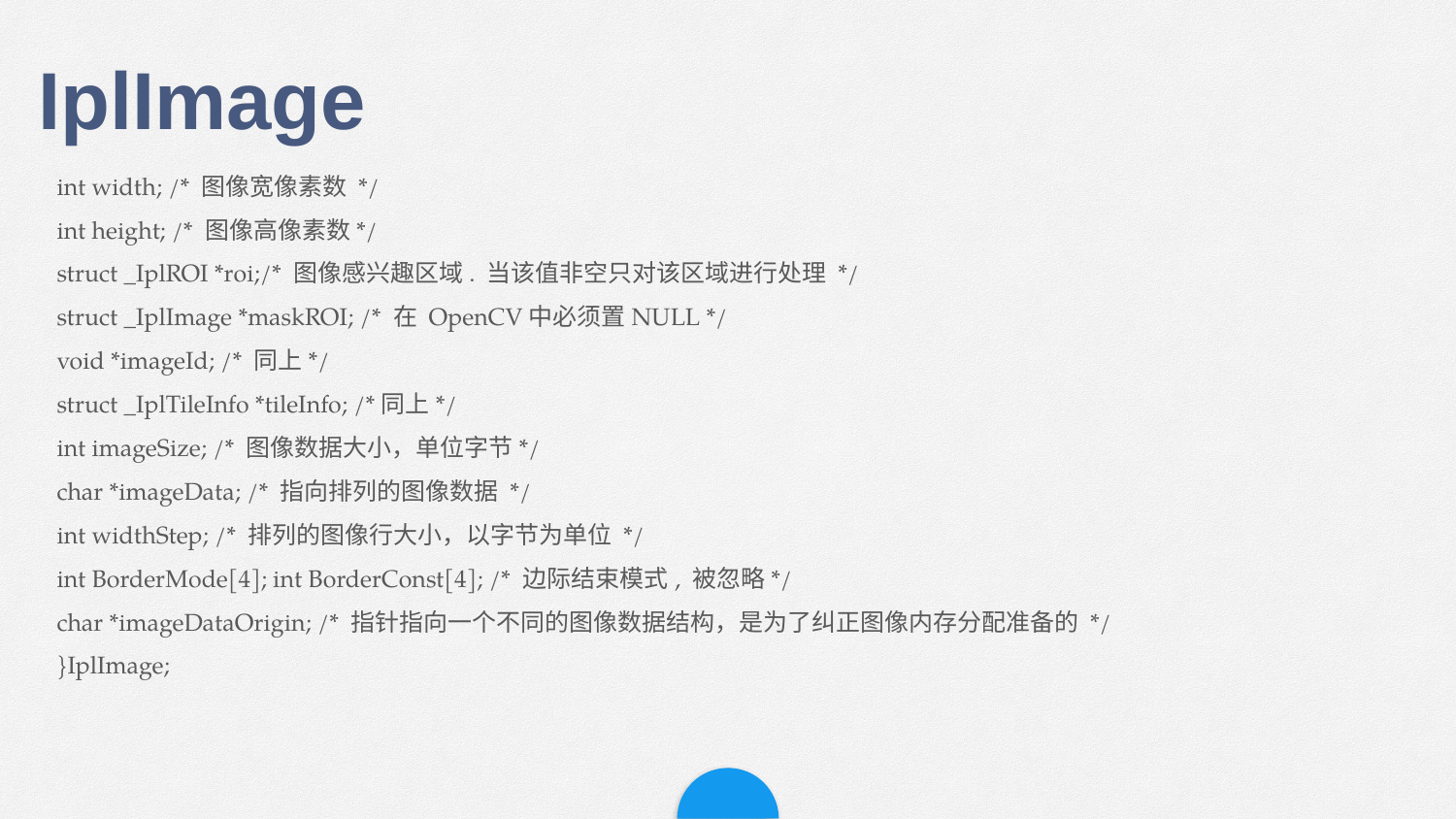

IplImage
int width; /* 图像宽像素数 */
int height; /* 图像高像素数*/
struct _IplROI *roi;/* 图像感兴趣区域. 当该值非空只对该区域进行处理 */
struct _IplImage *maskROI; /* 在 OpenCV中必须置NULL */
void *imageId; /* 同上*/
struct _IplTileInfo *tileInfo; /*同上*/
int imageSize; /* 图像数据大小，单位字节*/
char *imageData; /* 指向排列的图像数据 */
int widthStep; /* 排列的图像行大小，以字节为单位 */
int BorderMode[4]; int BorderConst[4]; /* 边际结束模式, 被忽略*/
char *imageDataOrigin; /* 指针指向一个不同的图像数据结构，是为了纠正图像内存分配准备的 */
}IplImage;

13